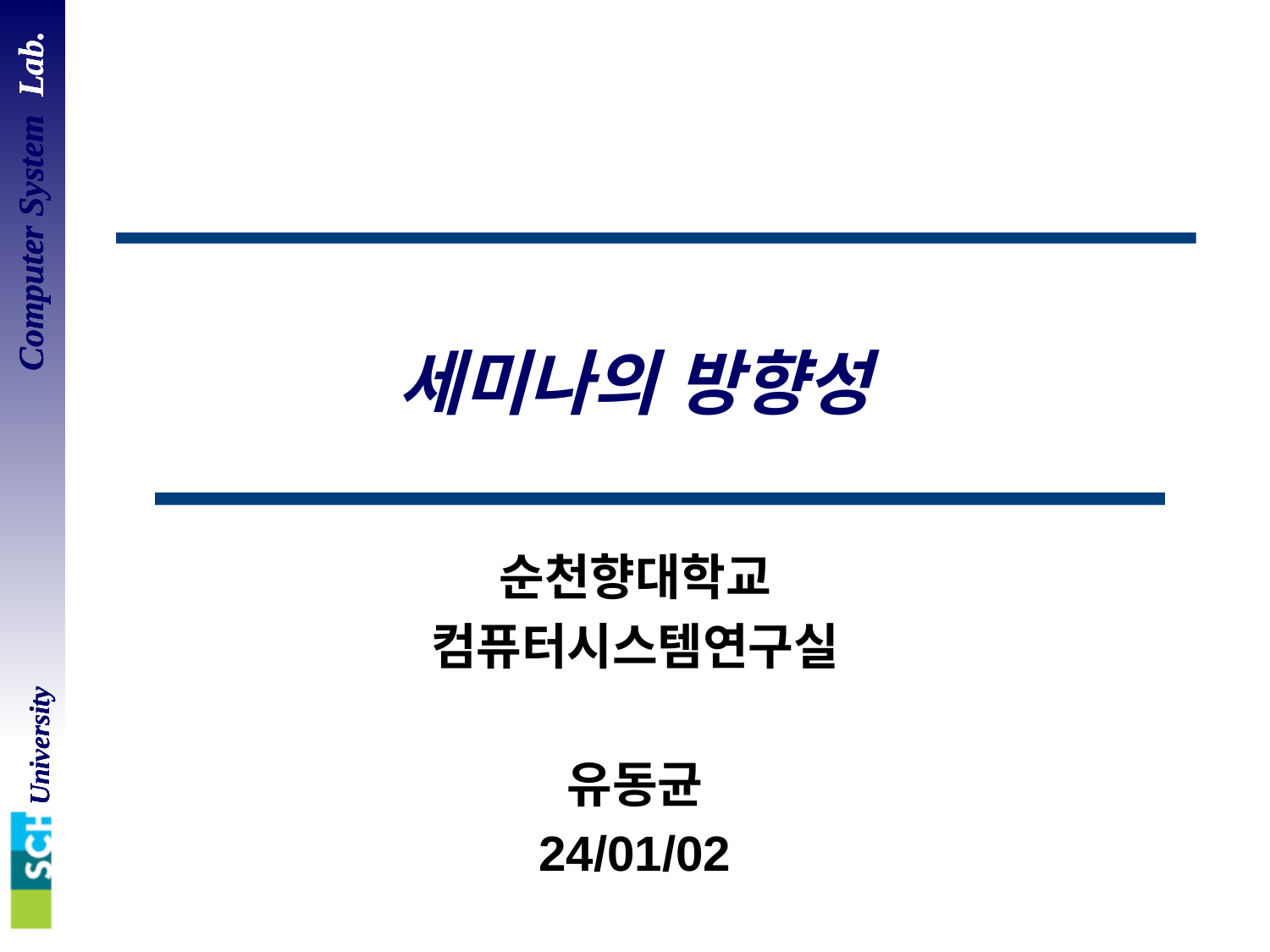

# 세미나의 방향성
순천향대학교
컴퓨터시스템연구실

유동균
24/01/02